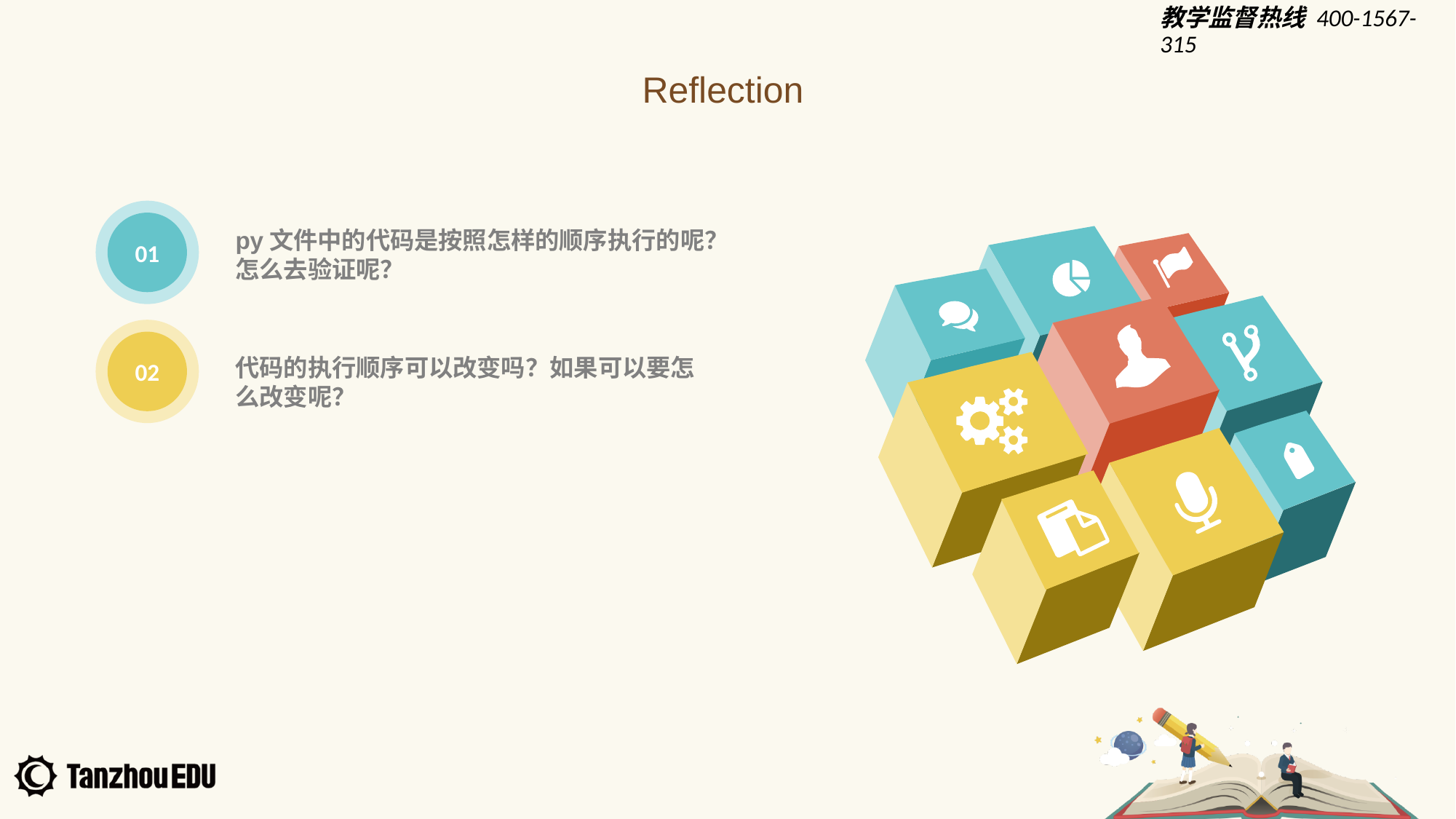

Reflection

01
py文件中的代码是按照怎样的顺序执行的呢？怎么去验证呢？

02

代码的执行顺序可以改变吗？如果可以要怎么改变呢？